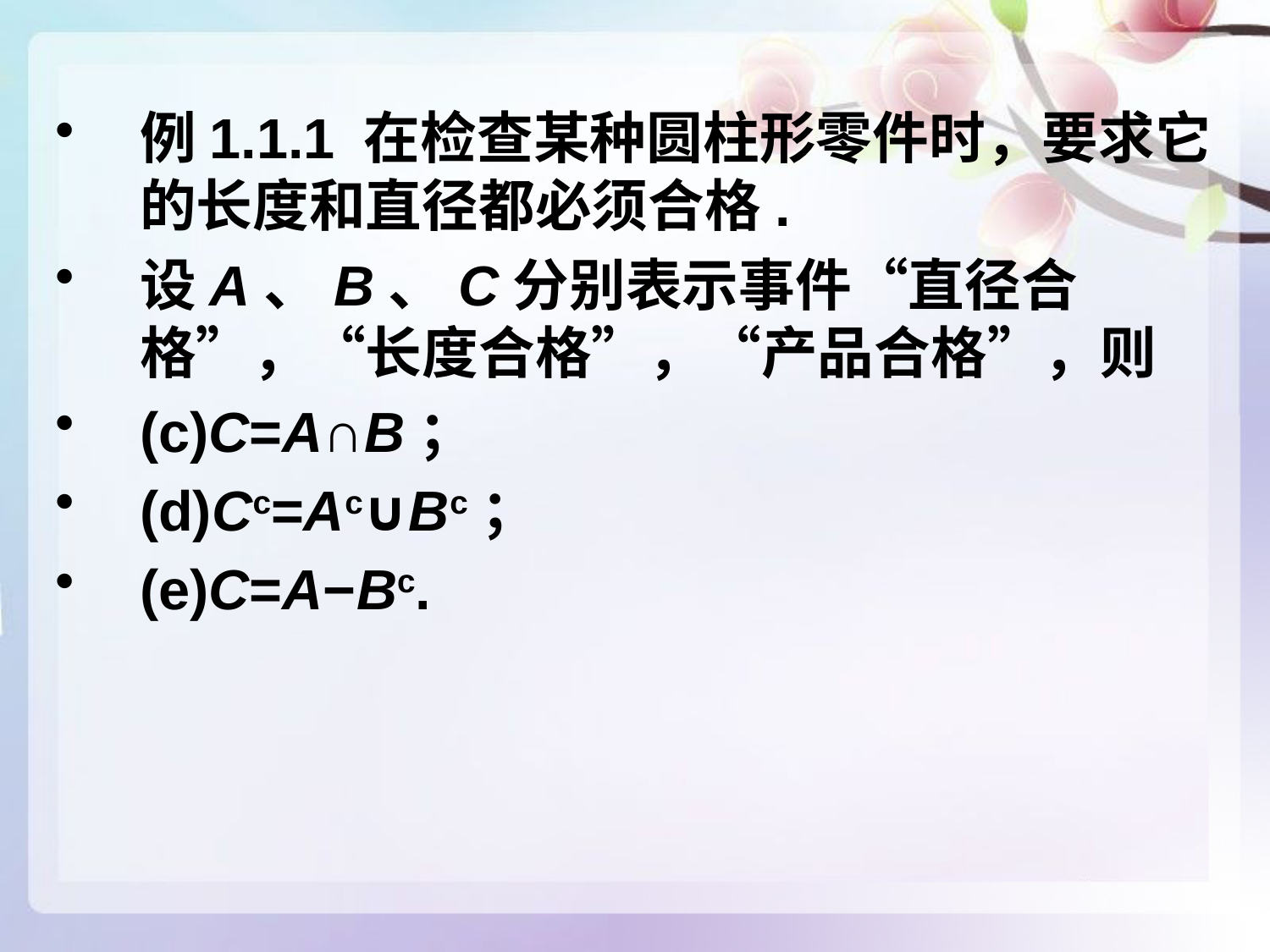

例1.1.1 在检查某种圆柱形零件时，要求它的长度和直径都必须合格.
设A、B、C分别表示事件“直径合格”，“长度合格”，“产品合格”，则
(c)C=A∩B；
(d)Cc=Ac∪Bc；
(e)C=A−Bc.